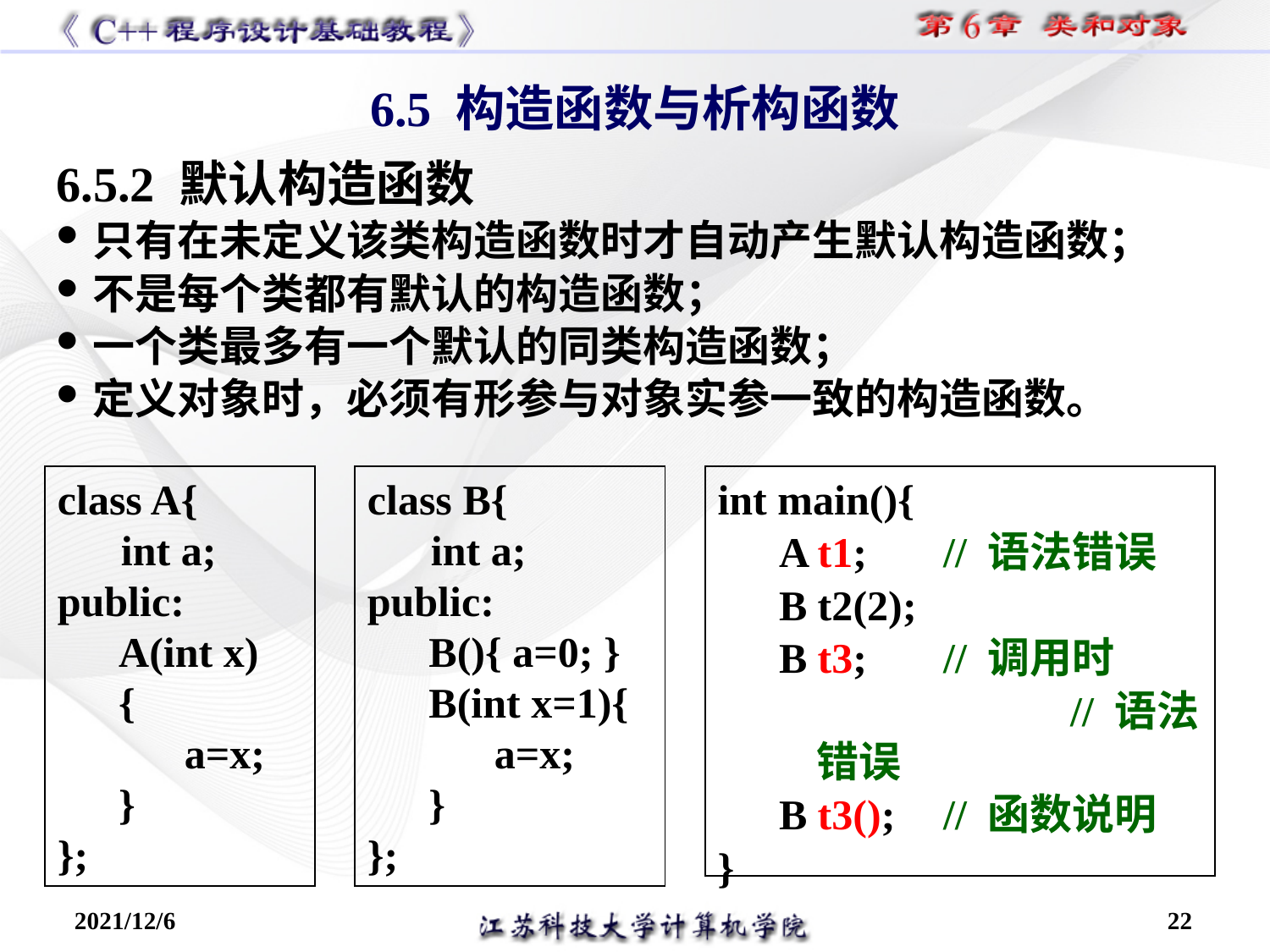

6.5 构造函数与析构函数
6.5.2 默认构造函数
只有在未定义该类构造函数时才自动产生默认构造函数；
不是每个类都有默认的构造函数；
一个类最多有一个默认的同类构造函数；
定义对象时，必须有形参与对象实参一致的构造函数。
class A{
      int a;
public:
A(int x)
{
a=x;
}
};
class B{
      int a;
public:
B(){ a=0; }
B(int x=1){
a=x;
}
};
int main(){
A t1;   	// 语法错误
B t2(2);
B t3;   	// 调用时
			// 语法错误
B t3();  	// 函数说明
}